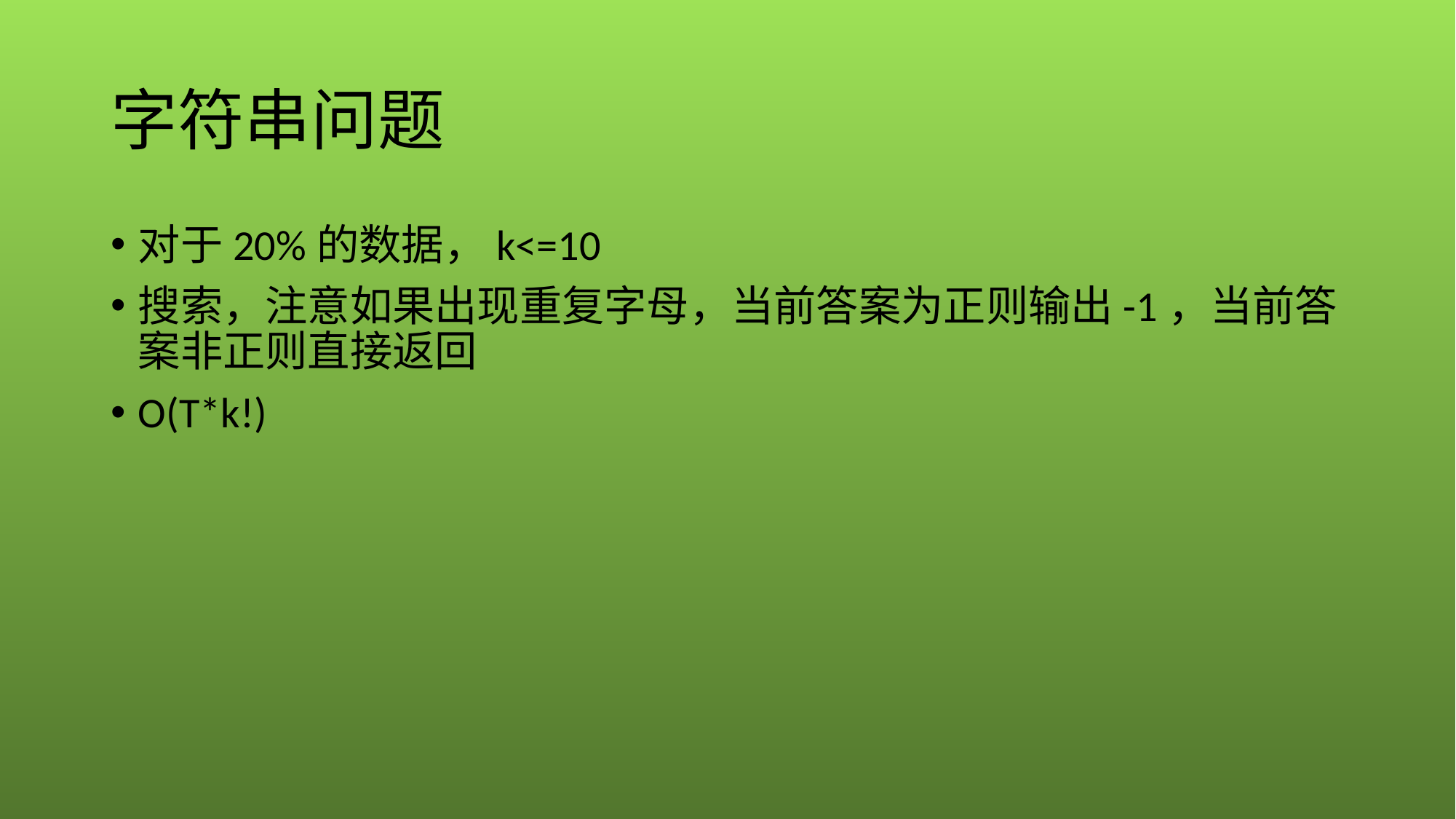

# 字符串问题
对于20%的数据，k<=10
搜索，注意如果出现重复字母，当前答案为正则输出-1，当前答案非正则直接返回
O(T*k!)